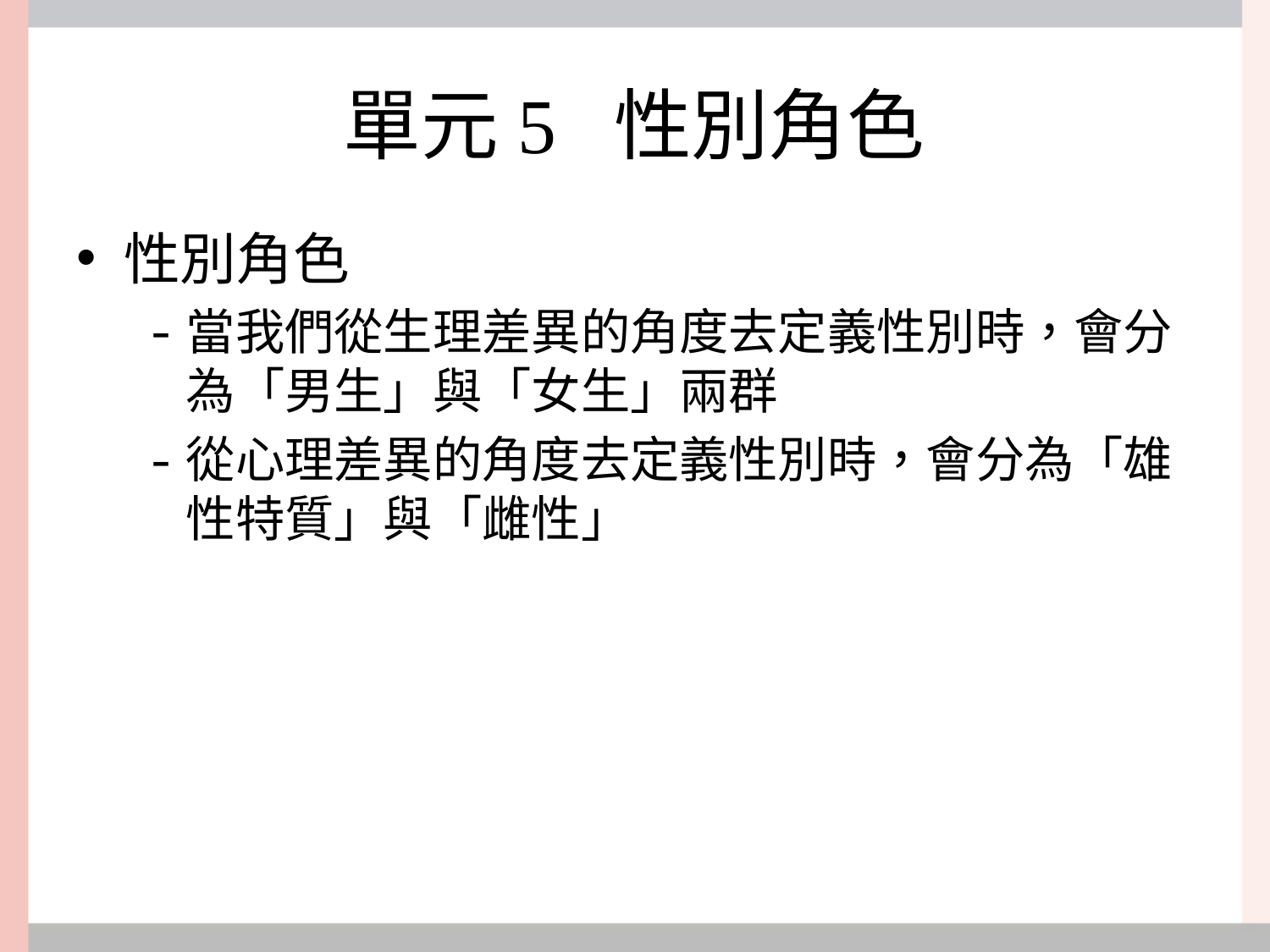

# 單元5  性別角色
性別角色
當我們從生理差異的角度去定義性別時，會分為「男生」與「女生」兩群
從心理差異的角度去定義性別時，會分為「雄性特質」與「雌性」